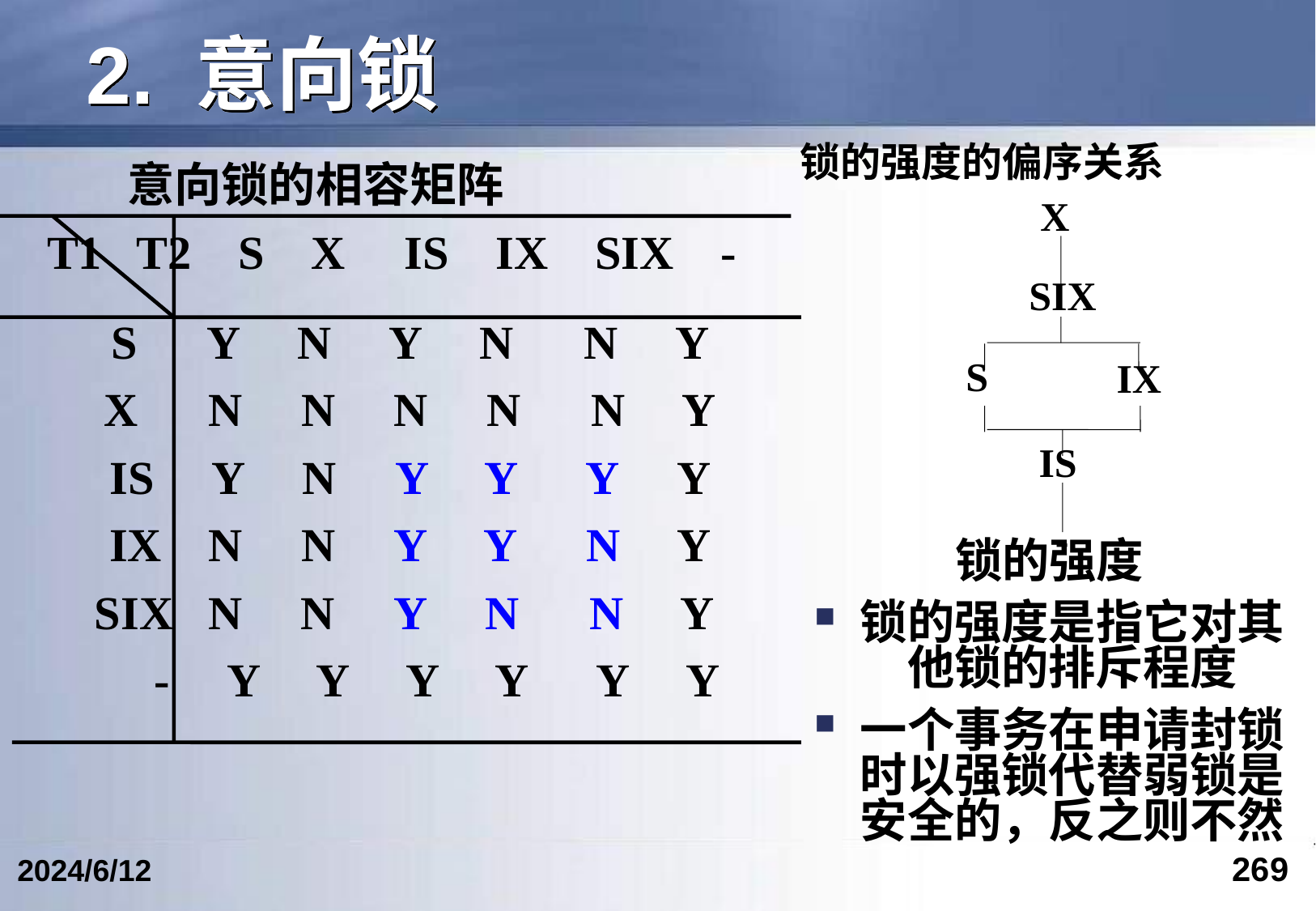

# 2. 意向锁
锁的强度的偏序关系
       意向锁的相容矩阵
      T1   T2    S    X     IS    IX    SIX    -

             S      Y     N     Y     N      N     Y
             X      N     N     N     N      N     Y
             IS     Y     N     Y     Y      Y     Y
             IX    N     N     Y     Y      N     Y
            SIX   N     N     Y     N      N     Y
               -     Y     Y     Y     Y      Y     Y

X

SIX

S
IX

IS

 -
锁的强度
锁的强度是指它对其他锁的排斥程度
一个事务在申请封锁时以强锁代替弱锁是安全的，反之则不然
269
2024/6/12